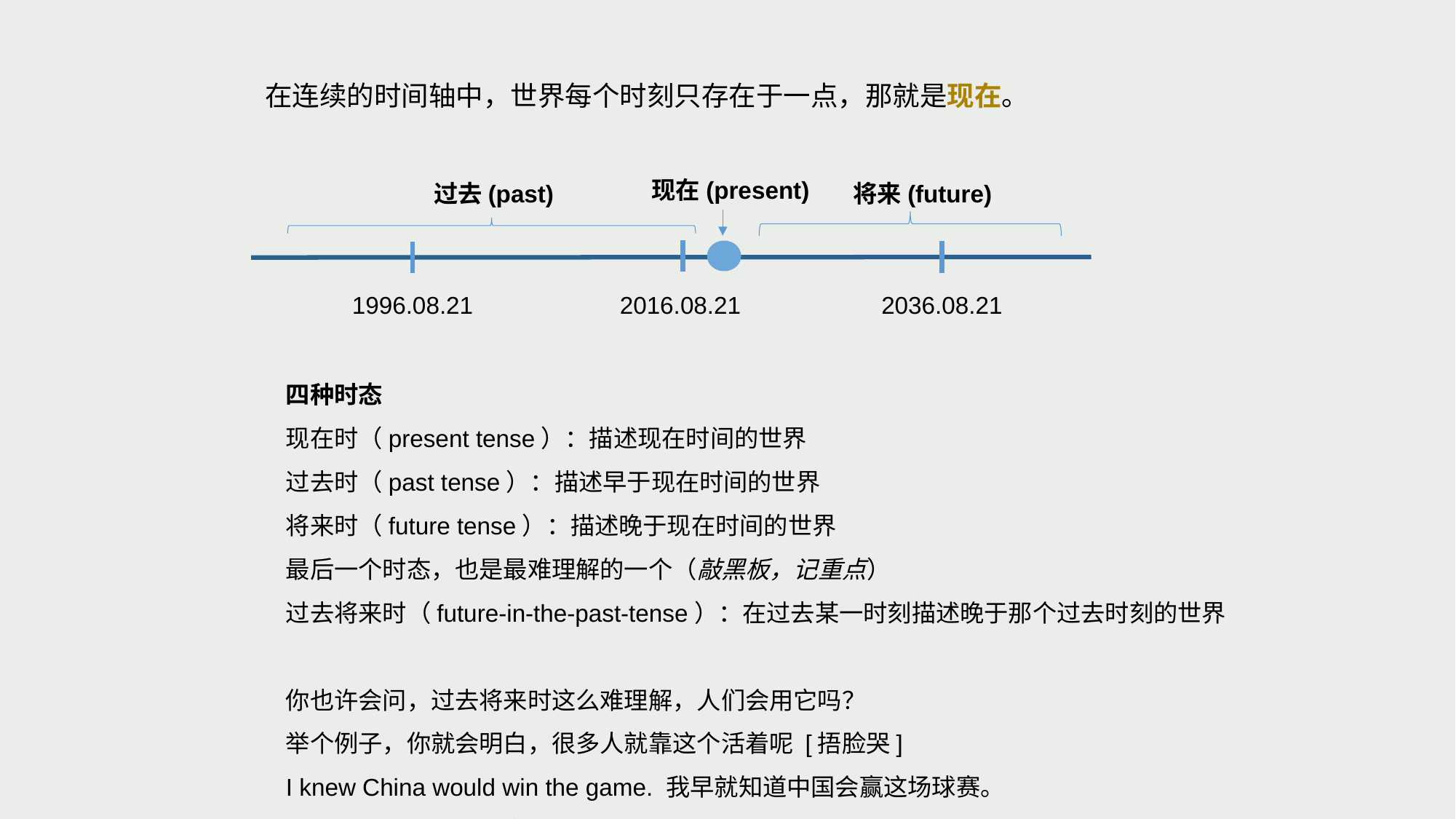

现在(present)

过去(past)
将来(future)
1996.08.21
2016.08.21
2036.08.21
在连续的时间轴中，世界每个时刻只存在于一点，那就是现在。
四种时态
现在时（present tense）：描述现在时间的世界
过去时（past tense）：描述早于现在时间的世界
将来时（future tense）：描述晚于现在时间的世界
最后一个时态，也是最难理解的一个（敲黑板，记重点）
过去将来时（future-in-the-past-tense）：在过去某一时刻描述晚于那个过去时刻的世界

你也许会问，过去将来时这么难理解，人们会用它吗？
举个例子，你就会明白，很多人就靠这个活着呢 [捂脸哭]
I knew China would win the game. 我早就知道中国会赢这场球赛。
谁还没有过事后诸葛亮？吹牛我服过谁？